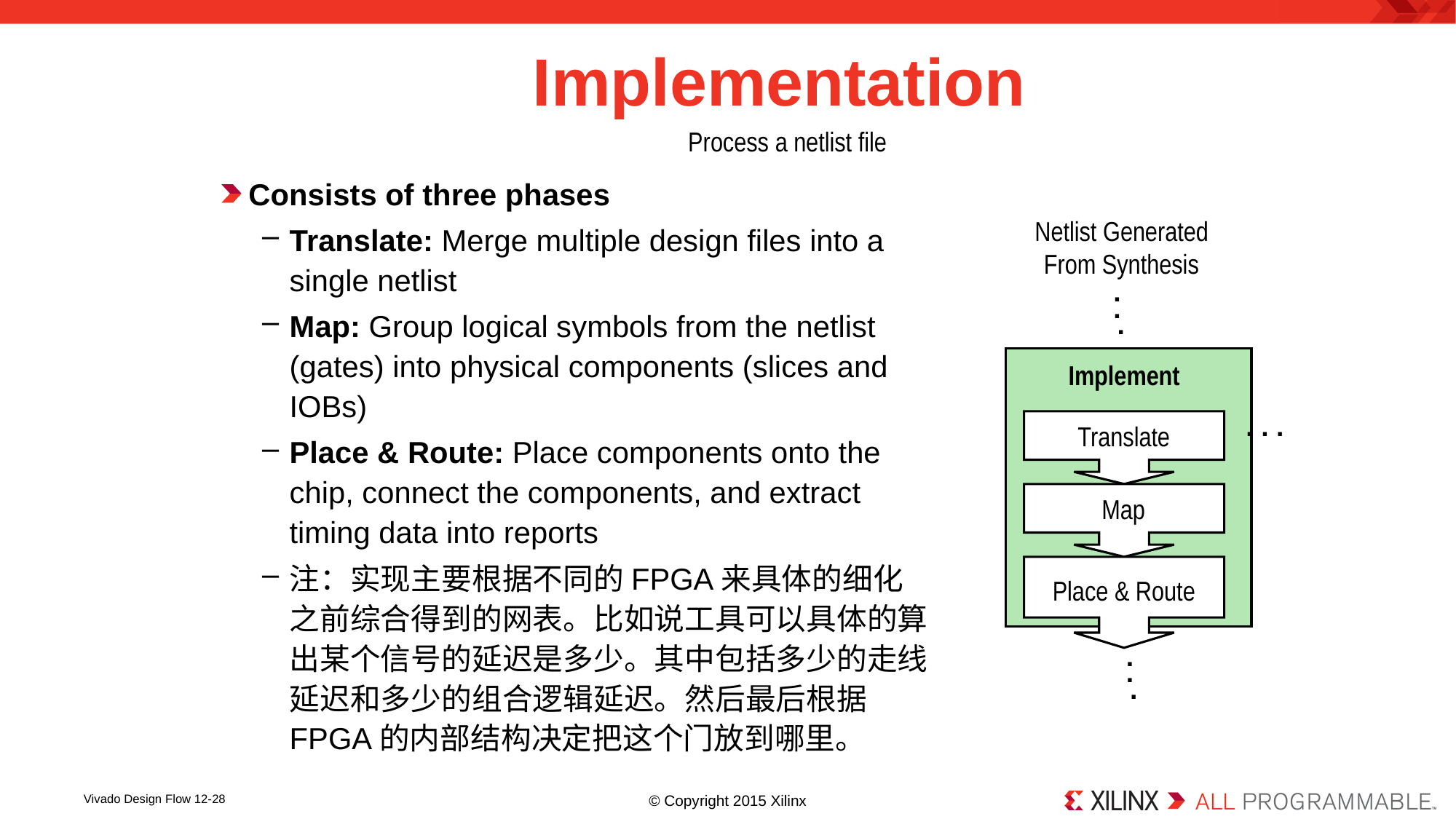

# Implementation
Process a netlist file
Consists of three phases
Translate: Merge multiple design files into a single netlist
Map: Group logical symbols from the netlist (gates) into physical components (slices and IOBs)
Place & Route: Place components onto the chip, connect the components, and extract timing data into reports
注：实现主要根据不同的FPGA来具体的细化之前综合得到的网表。比如说工具可以具体的算出某个信号的延迟是多少。其中包括多少的走线延迟和多少的组合逻辑延迟。然后最后根据FPGA的内部结构决定把这个门放到哪里。
Netlist Generated
From Synthesis
.
.
.

Implement
. . .

Translate

Map

Place & Route
.
.
.
© Copyright 2015 Xilinx
Vivado Design Flow 12-28